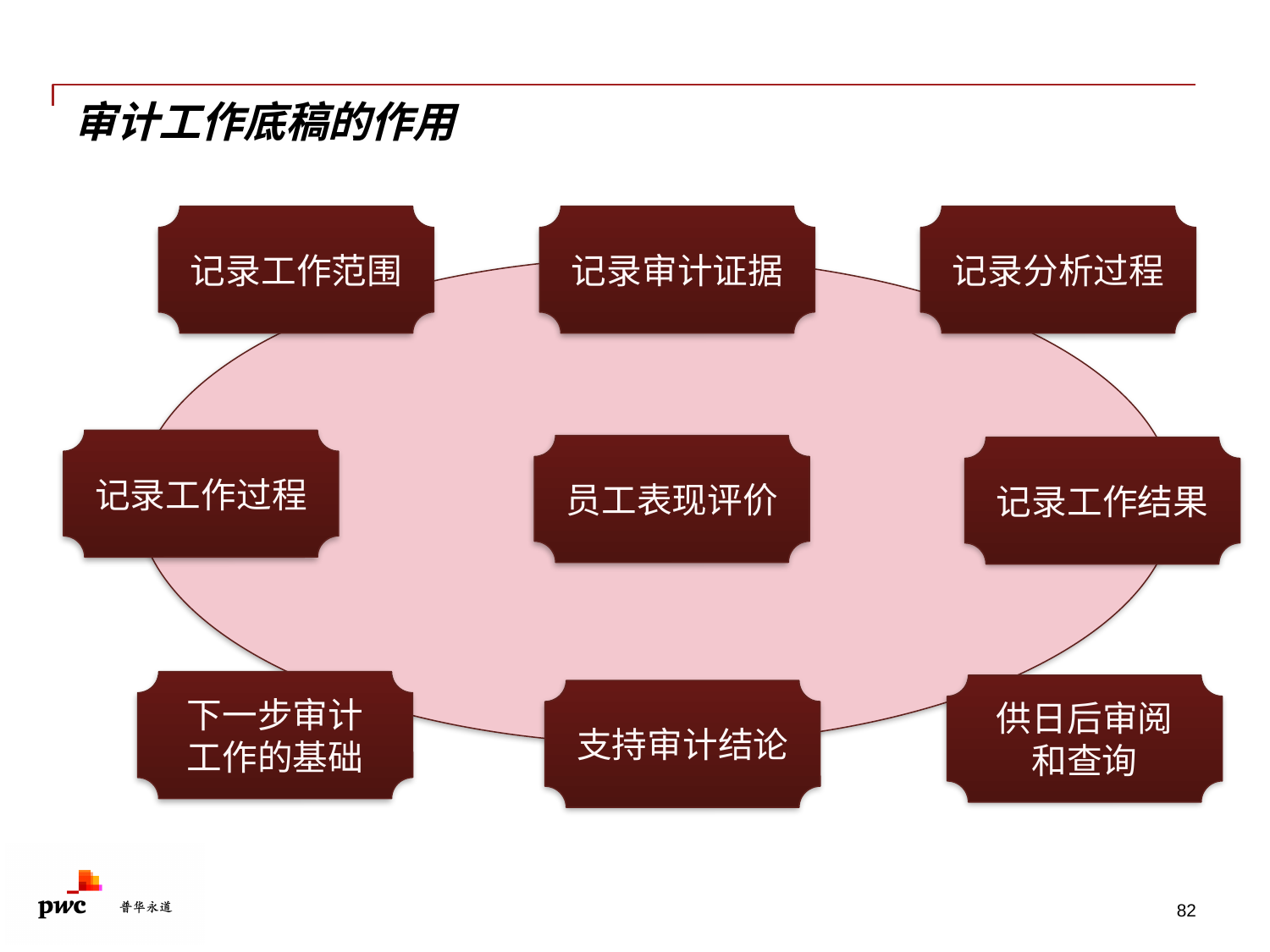

# 审计工作底稿的作用
记录工作范围
记录审计证据
记录分析过程

记录工作过程
员工表现评价
记录工作结果
下一步审计
工作的基础
供日后审阅
和查询
支持审计结论
82